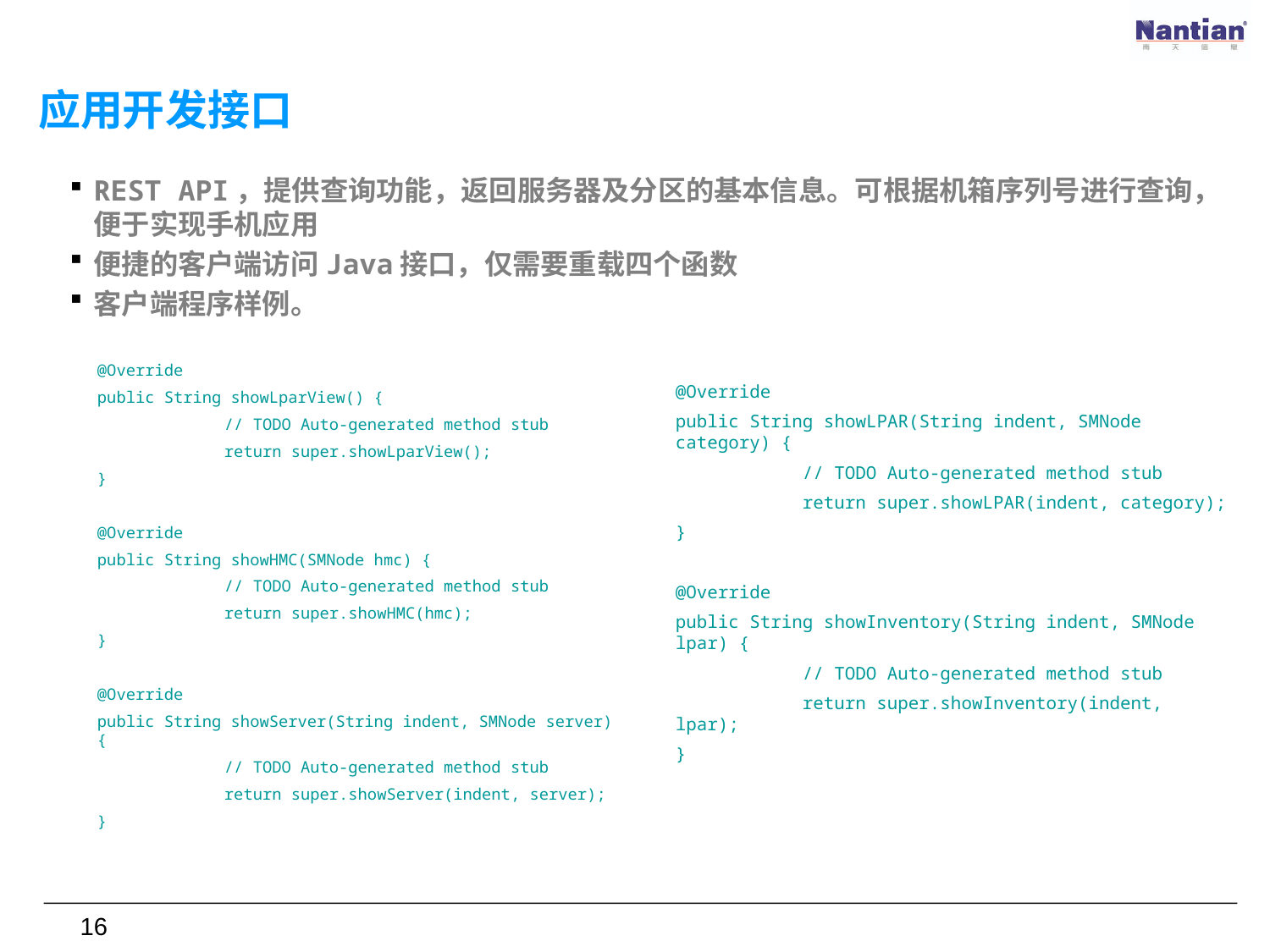

应用开发接口
REST API，提供查询功能，返回服务器及分区的基本信息。可根据机箱序列号进行查询，便于实现手机应用
便捷的客户端访问Java接口，仅需要重载四个函数
客户端程序样例。

@Override
public String showLPAR(String indent, SMNode category) {
	// TODO Auto-generated method stub
	return super.showLPAR(indent, category);
}

@Override
public String showInventory(String indent, SMNode lpar) {
	// TODO Auto-generated method stub
	return super.showInventory(indent, lpar);
}

@Override
public String showLparView() {
	// TODO Auto-generated method stub
	return super.showLparView();
}

@Override
public String showHMC(SMNode hmc) {
	// TODO Auto-generated method stub
	return super.showHMC(hmc);
}

@Override
public String showServer(String indent, SMNode server) {
	// TODO Auto-generated method stub
	return super.showServer(indent, server);
}

16